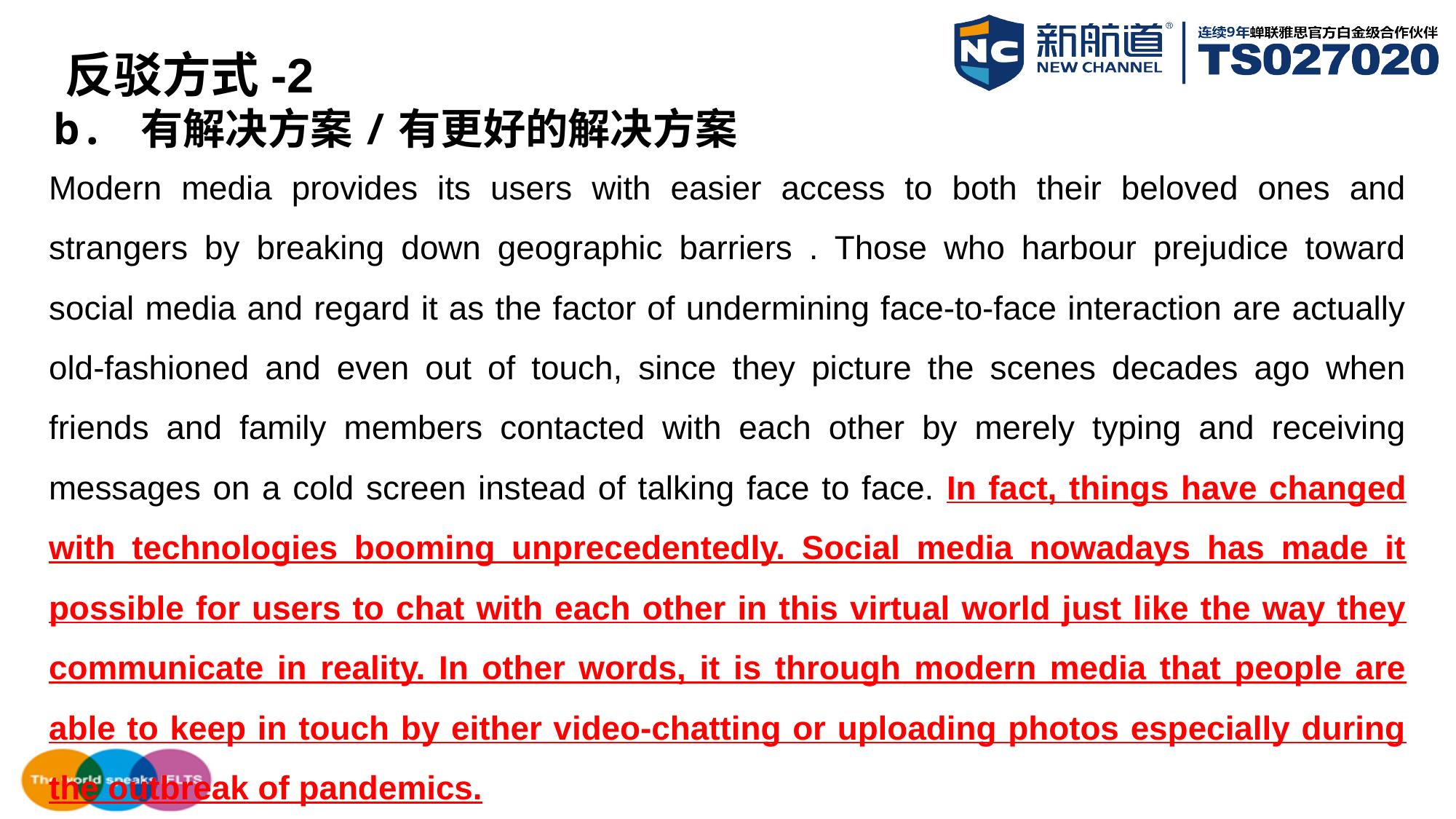

反驳方式-2
b. 有解决方案/有更好的解决方案
Modern media provides its users with easier access to both their beloved ones and strangers by breaking down geographic barriers . Those who harbour prejudice toward social media and regard it as the factor of undermining face-to-face interaction are actually old-fashioned and even out of touch, since they picture the scenes decades ago when friends and family members contacted with each other by merely typing and receiving messages on a cold screen instead of talking face to face. In fact, things have changed with technologies booming unprecedentedly. Social media nowadays has made it possible for users to chat with each other in this virtual world just like the way they communicate in reality. In other words, it is through modern media that people are able to keep in touch by either video-chatting or uploading photos especially during the outbreak of pandemics.